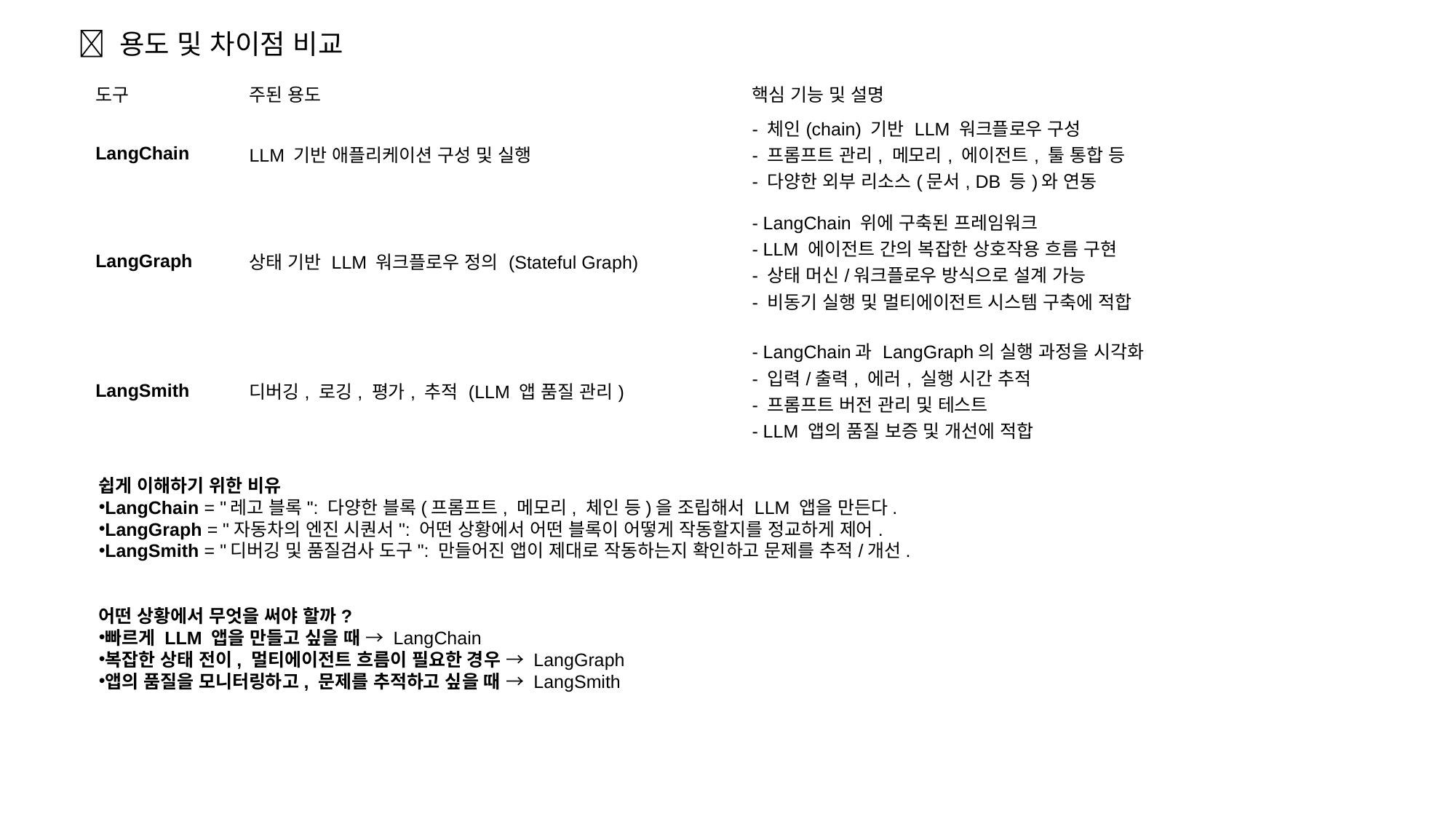

🧱 용도 및 차이점 비교
| 도구 | 주된 용도 | 핵심 기능 및 설명 |
| --- | --- | --- |
| LangChain | LLM 기반 애플리케이션 구성 및 실행 | - 체인(chain) 기반 LLM 워크플로우 구성 - 프롬프트 관리, 메모리, 에이전트, 툴 통합 등 - 다양한 외부 리소스(문서, DB 등)와 연동 |
| LangGraph | 상태 기반 LLM 워크플로우 정의 (Stateful Graph) | - LangChain 위에 구축된 프레임워크 - LLM 에이전트 간의 복잡한 상호작용 흐름 구현 - 상태 머신/워크플로우 방식으로 설계 가능 - 비동기 실행 및 멀티에이전트 시스템 구축에 적합 |
| LangSmith | 디버깅, 로깅, 평가, 추적 (LLM 앱 품질 관리) | - LangChain과 LangGraph의 실행 과정을 시각화 - 입력/출력, 에러, 실행 시간 추적 - 프롬프트 버전 관리 및 테스트 - LLM 앱의 품질 보증 및 개선에 적합 |
쉽게 이해하기 위한 비유
LangChain = "레고 블록": 다양한 블록(프롬프트, 메모리, 체인 등)을 조립해서 LLM 앱을 만든다.
LangGraph = "자동차의 엔진 시퀀서": 어떤 상황에서 어떤 블록이 어떻게 작동할지를 정교하게 제어.
LangSmith = "디버깅 및 품질검사 도구": 만들어진 앱이 제대로 작동하는지 확인하고 문제를 추적/개선.
어떤 상황에서 무엇을 써야 할까?
빠르게 LLM 앱을 만들고 싶을 때 → LangChain
복잡한 상태 전이, 멀티에이전트 흐름이 필요한 경우 → LangGraph
앱의 품질을 모니터링하고, 문제를 추적하고 싶을 때 → LangSmith